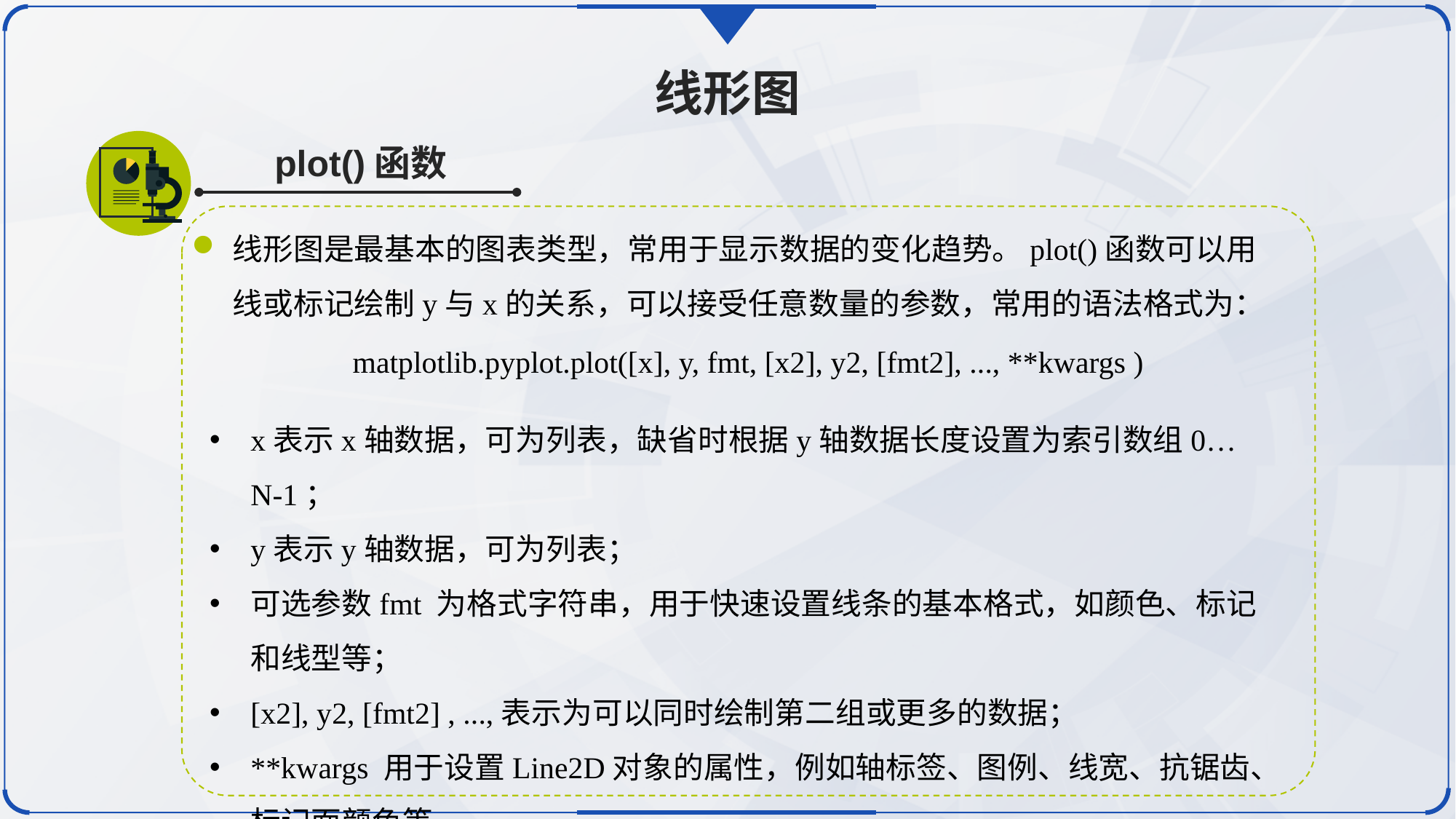

线形图

plot()函数

线形图是最基本的图表类型，常用于显示数据的变化趋势。plot()函数可以用线或标记绘制y与x的关系，可以接受任意数量的参数，常用的语法格式为：
matplotlib.pyplot.plot([x], y, fmt, [x2], y2, [fmt2], ..., **kwargs )
x表示x轴数据，可为列表，缺省时根据y轴数据长度设置为索引数组0…N-1；
y表示y轴数据，可为列表；
可选参数fmt 为格式字符串，用于快速设置线条的基本格式，如颜色、标记和线型等；
[x2], y2, [fmt2] , ...,表示为可以同时绘制第二组或更多的数据；
**kwargs 用于设置Line2D对象的属性，例如轴标签、图例、线宽、抗锯齿、标记面颜色等。